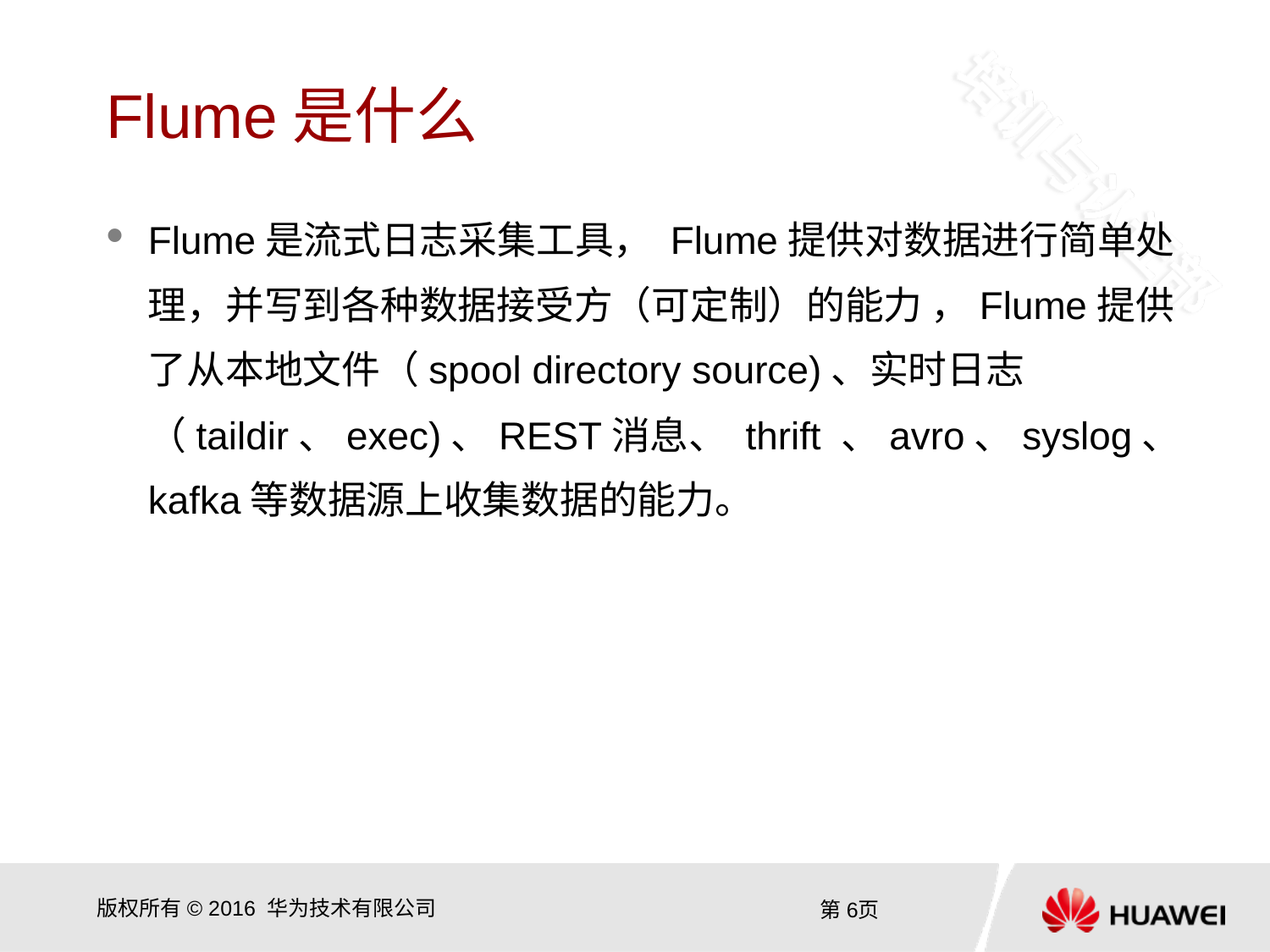

# Flume是什么
Flume是流式日志采集工具， Flume提供对数据进行简单处理，并写到各种数据接受方（可定制）的能力 ，Flume提供了从本地文件（spool directory source)、实时日志（taildir、exec)、REST消息、 thrift 、avro、syslog、kafka等数据源上收集数据的能力。